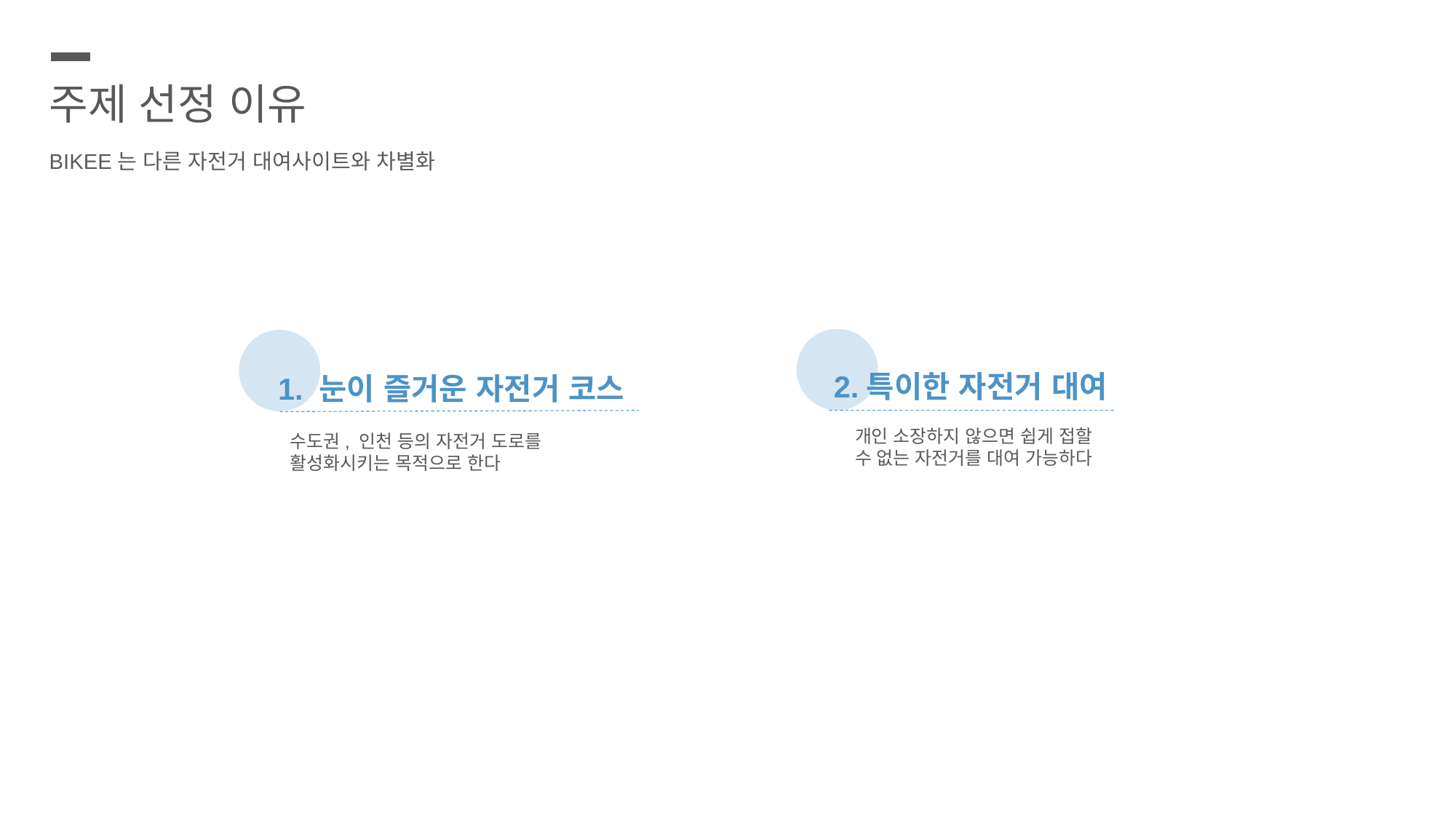

주제 선정 이유
BIKEE는 다른 자전거 대여사이트와 차별화

2.특이한 자전거 대여
1. 눈이 즐거운 자전거 코스
개인 소장하지 않으면 쉽게 접할 수 없는 자전거를 대여 가능하다
수도권, 인천 등의 자전거 도로를 활성화시키는 목적으로 한다